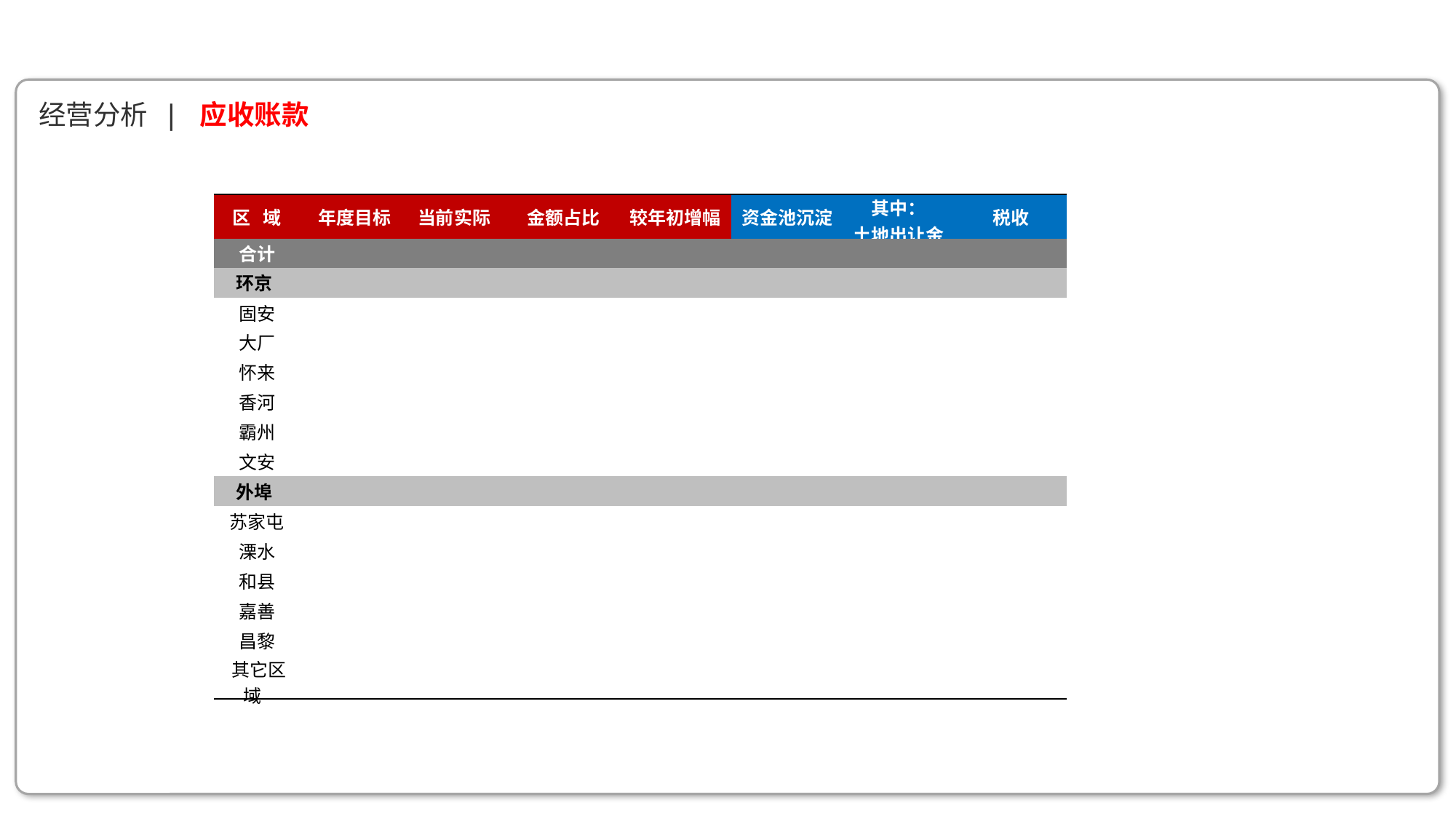

经营分析  |  应收账款
| 区 域 | 年度目标 | 当前实际 | 金额占比 | 较年初增幅 | 资金池沉淀 | 其中： 土地出让金 | 税收 |
| --- | --- | --- | --- | --- | --- | --- | --- |
| 合计 |  |  |  |  |  |  |  |
| 环京 |  |  |  |  |  |  |  |
| 固安 |  |  |  |  |  |  |  |
| 大厂 |  |  |  |  |  |  |  |
| 怀来 |  |  |  |  |  |  |  |
| 香河 |  |  |  |  |  |  |  |
| 霸州 |  |  |  |  |  |  |  |
| 文安 |  |  |  |  |  |  |  |
| 外埠 |  |  |  |  |  |  |  |
| 苏家屯 |  |  |  |  |  |  |  |
| 溧水 |  |  |  |  |  |  |  |
| 和县 |  |  |  |  |  |  |  |
| 嘉善 |  |  |  |  |  |  |  |
| 昌黎 |  |  |  |  |  |  |  |
| 其它区域 |  |  |  |  |  |  |  |